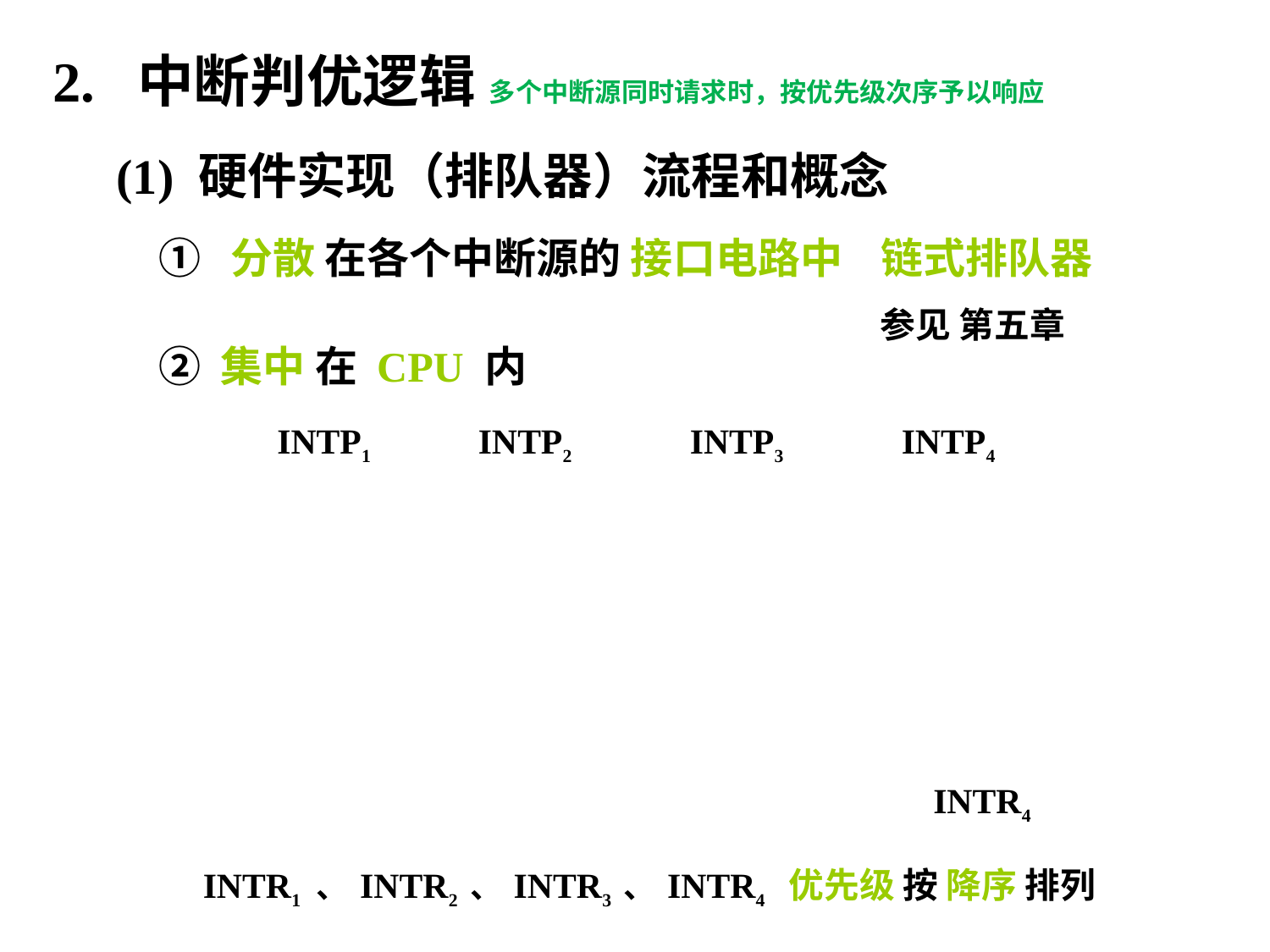

2.  中断判优逻辑 多个中断源同时请求时，按优先级次序予以响应
(1) 硬件实现（排队器）流程和概念
① 分散 在各个中断源的 接口电路中    链式排队器
参见 第五章
② 集中 在 CPU 内
INTP1
INTP2
INTP3
INTP4
INTR4
INTR1 、 INTR2 、 INTR3 、 INTR4  优先级 按 降序 排列